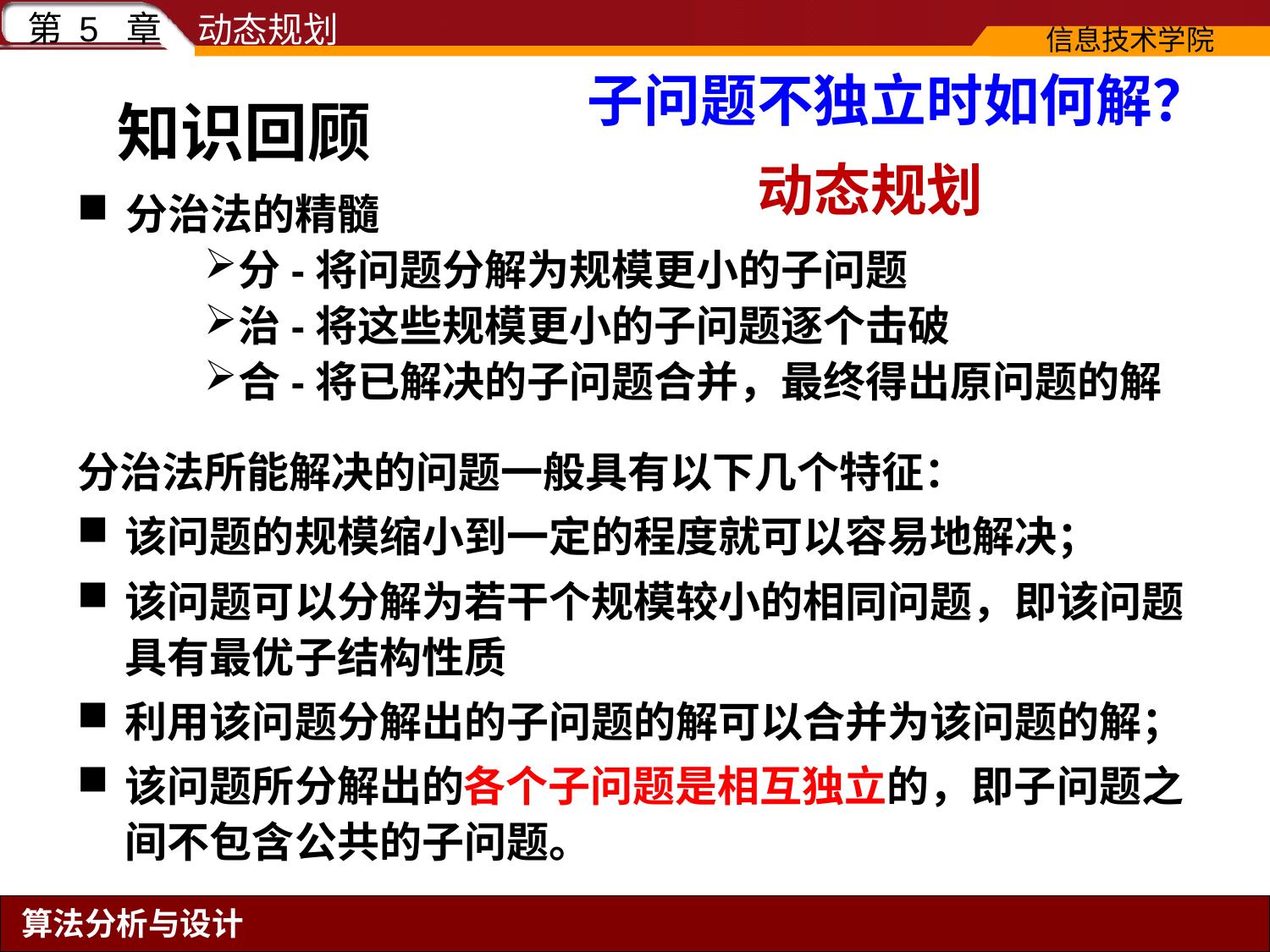

子问题不独立时如何解？
# 知识回顾
动态规划
分治法的精髓
分-将问题分解为规模更小的子问题
治-将这些规模更小的子问题逐个击破
合-将已解决的子问题合并，最终得出原问题的解
分治法所能解决的问题一般具有以下几个特征：
该问题的规模缩小到一定的程度就可以容易地解决；
该问题可以分解为若干个规模较小的相同问题，即该问题具有最优子结构性质
利用该问题分解出的子问题的解可以合并为该问题的解；
该问题所分解出的各个子问题是相互独立的，即子问题之间不包含公共的子问题。